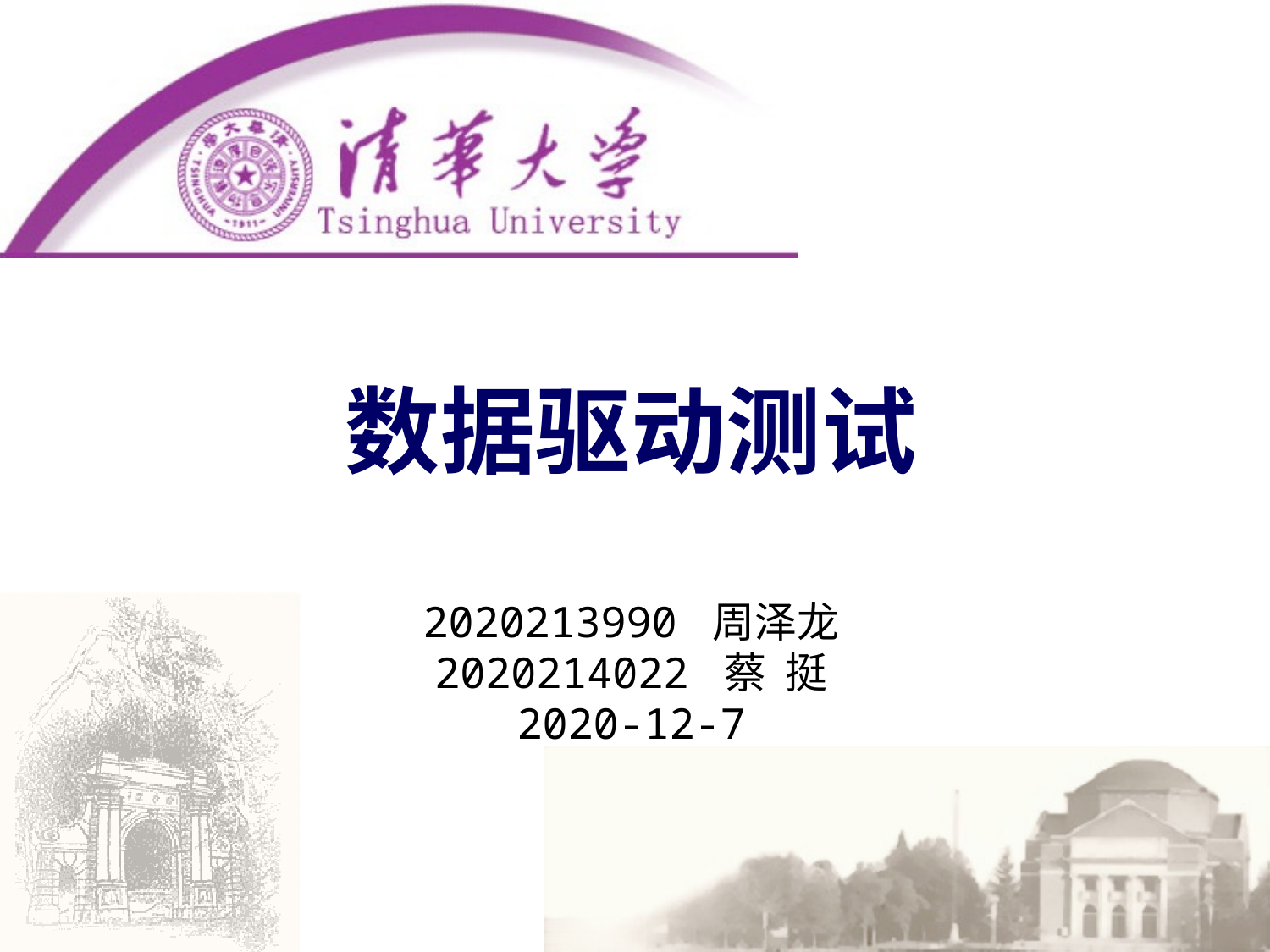

# 数据驱动测试
2020213990 周泽龙
2020214022 蔡  挺
2020-12-7